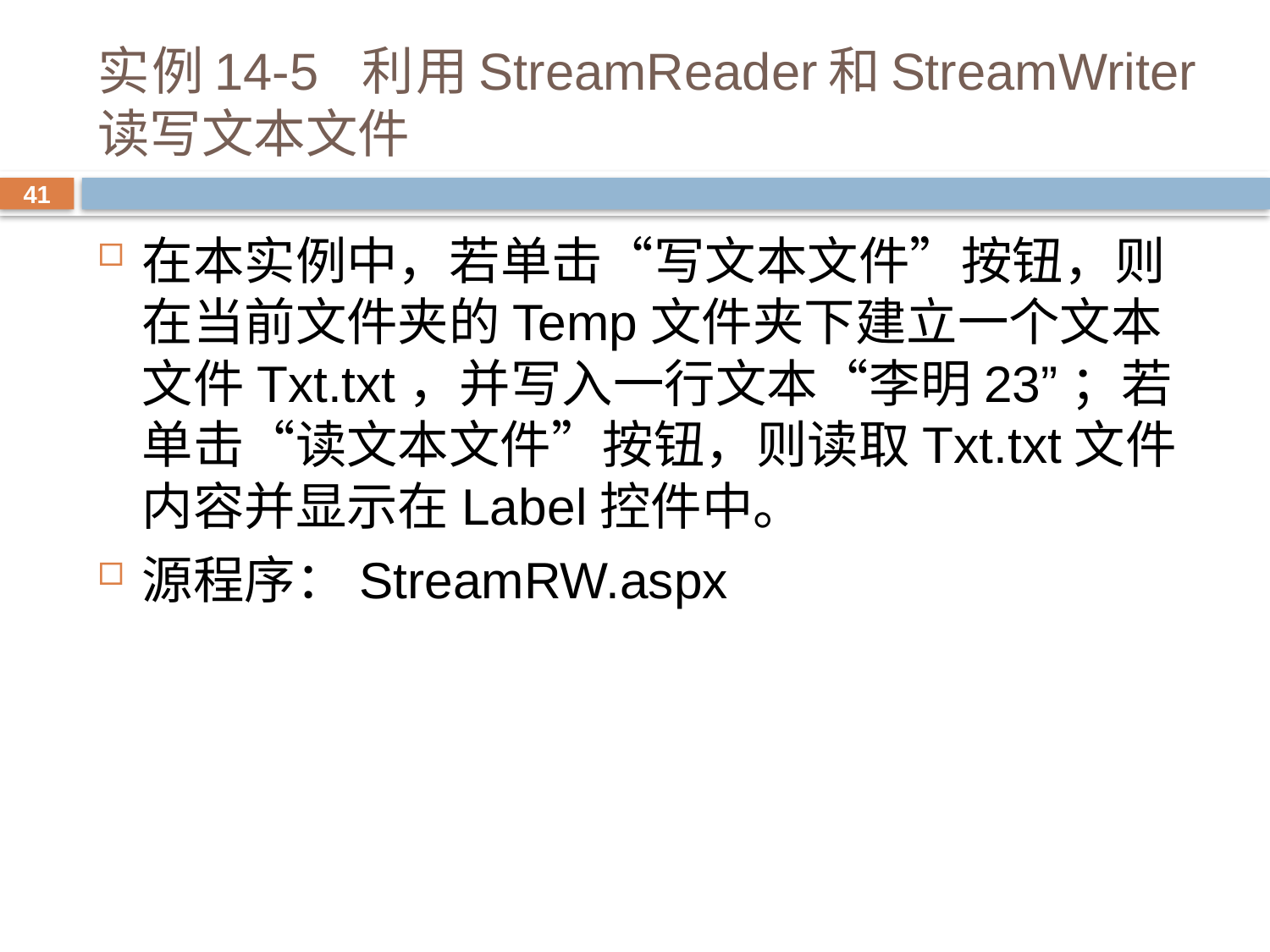

# 实例14-5  利用StreamReader和StreamWriter读写文本文件
41
在本实例中，若单击“写文本文件”按钮，则在当前文件夹的Temp文件夹下建立一个文本文件Txt.txt，并写入一行文本“李明23”；若单击“读文本文件”按钮，则读取Txt.txt文件内容并显示在Label控件中。
源程序：StreamRW.aspx